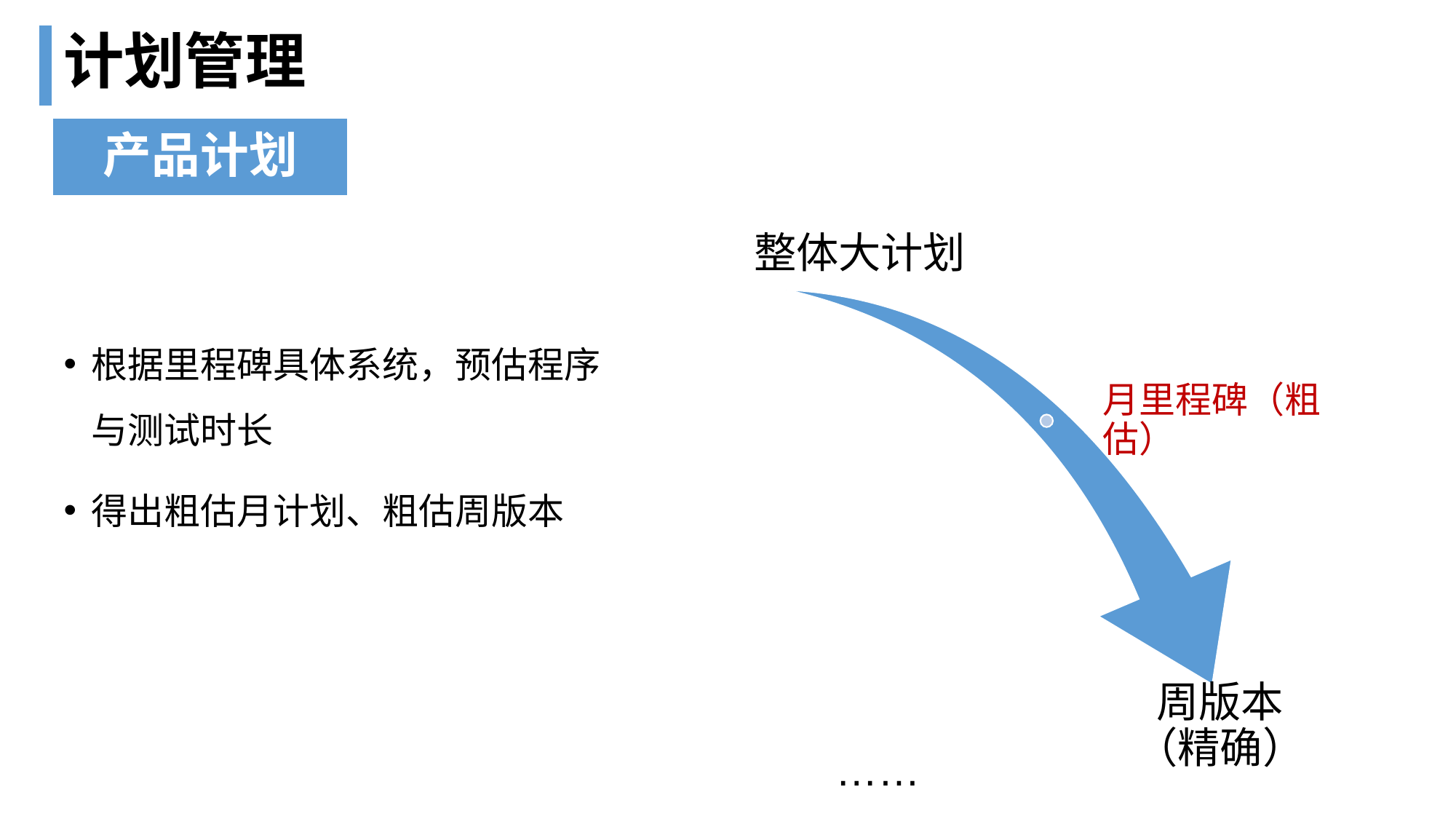

计划管理
产品计划
整体大计划
月里程碑（粗估）
周版本
（精确）
根据里程碑具体系统，预估程序与测试时长
得出粗估月计划、粗估周版本
……